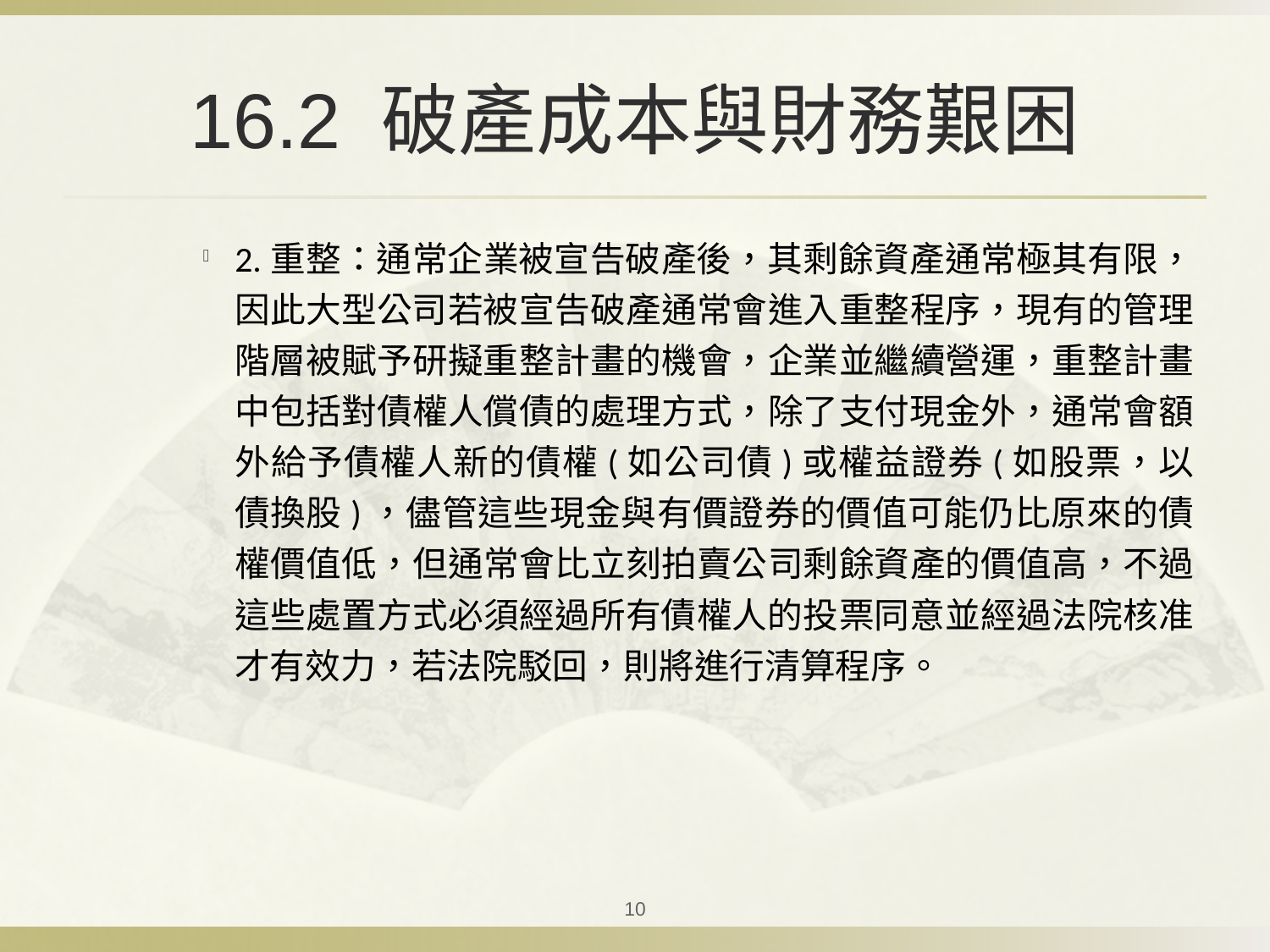

# 16.2 破產成本與財務艱困
2.重整：通常企業被宣告破產後，其剩餘資產通常極其有限，因此大型公司若被宣告破產通常會進入重整程序，現有的管理階層被賦予研擬重整計畫的機會，企業並繼續營運，重整計畫中包括對債權人償債的處理方式，除了支付現金外，通常會額外給予債權人新的債權(如公司債)或權益證券(如股票，以債換股)，儘管這些現金與有價證券的價值可能仍比原來的債權價值低，但通常會比立刻拍賣公司剩餘資產的價值高，不過這些處置方式必須經過所有債權人的投票同意並經過法院核准才有效力，若法院駁回，則將進行清算程序。

10